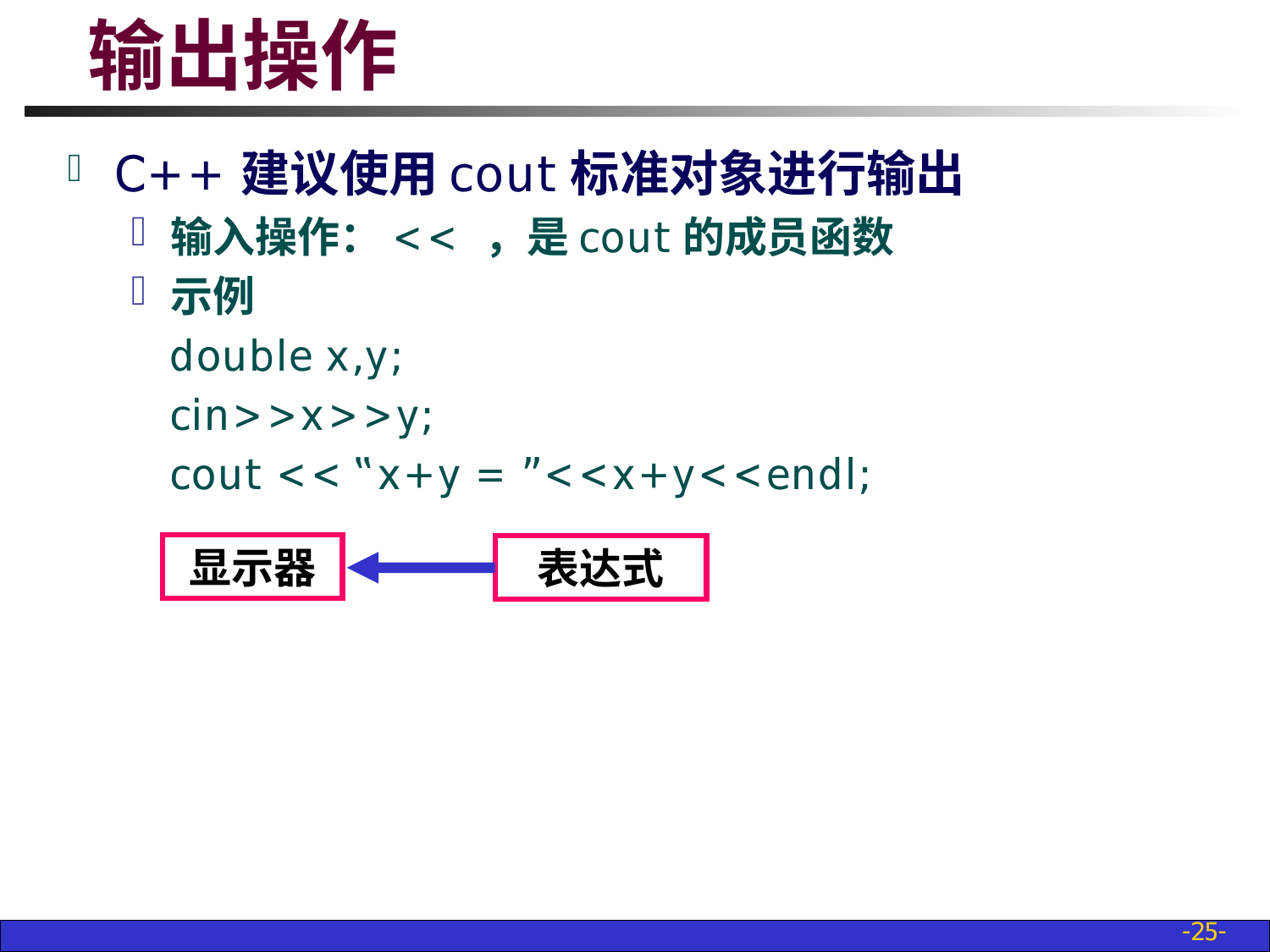

# 输出操作
C++建议使用cout标准对象进行输出
输入操作：<< ，是cout的成员函数
示例
	double x,y;
	cin>>x>>y;
	cout << “x+y = ”<<x+y<<endl;
显示器
表达式

-25-